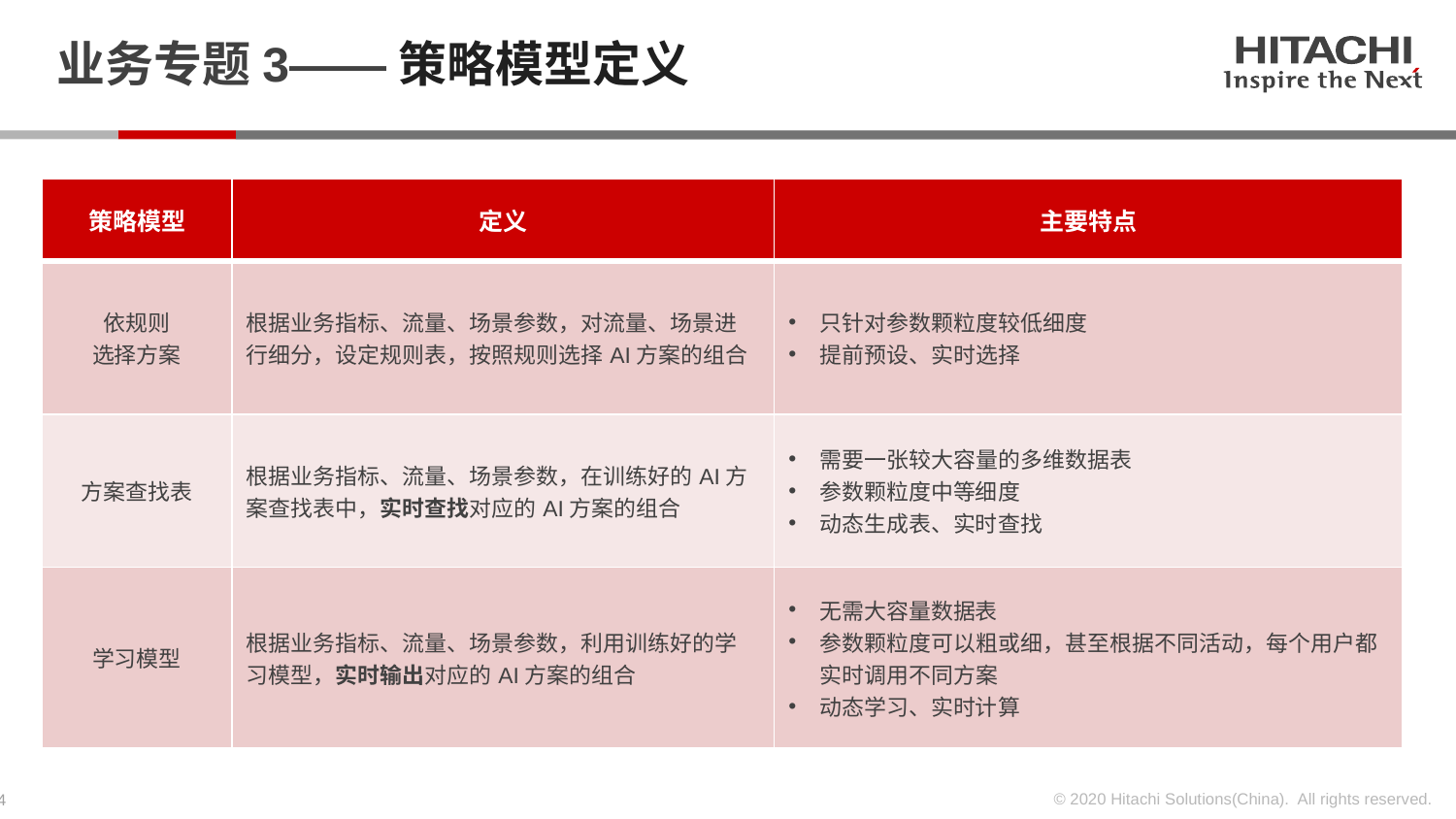

# 业务专题3——策略模型定义
| 策略模型 | 定义 | 主要特点 |
| --- | --- | --- |
| 依规则 选择方案 | 根据业务指标、流量、场景参数，对流量、场景进行细分，设定规则表，按照规则选择AI方案的组合 | 只针对参数颗粒度较低细度 提前预设、实时选择 |
| 方案查找表 | 根据业务指标、流量、场景参数，在训练好的AI方案查找表中，实时查找对应的AI方案的组合 | 需要一张较大容量的多维数据表 参数颗粒度中等细度 动态生成表、实时查找 |
| 学习模型 | 根据业务指标、流量、场景参数，利用训练好的学习模型，实时输出对应的AI方案的组合 | 无需大容量数据表 参数颗粒度可以粗或细，甚至根据不同活动，每个用户都实时调用不同方案 动态学习、实时计算 |